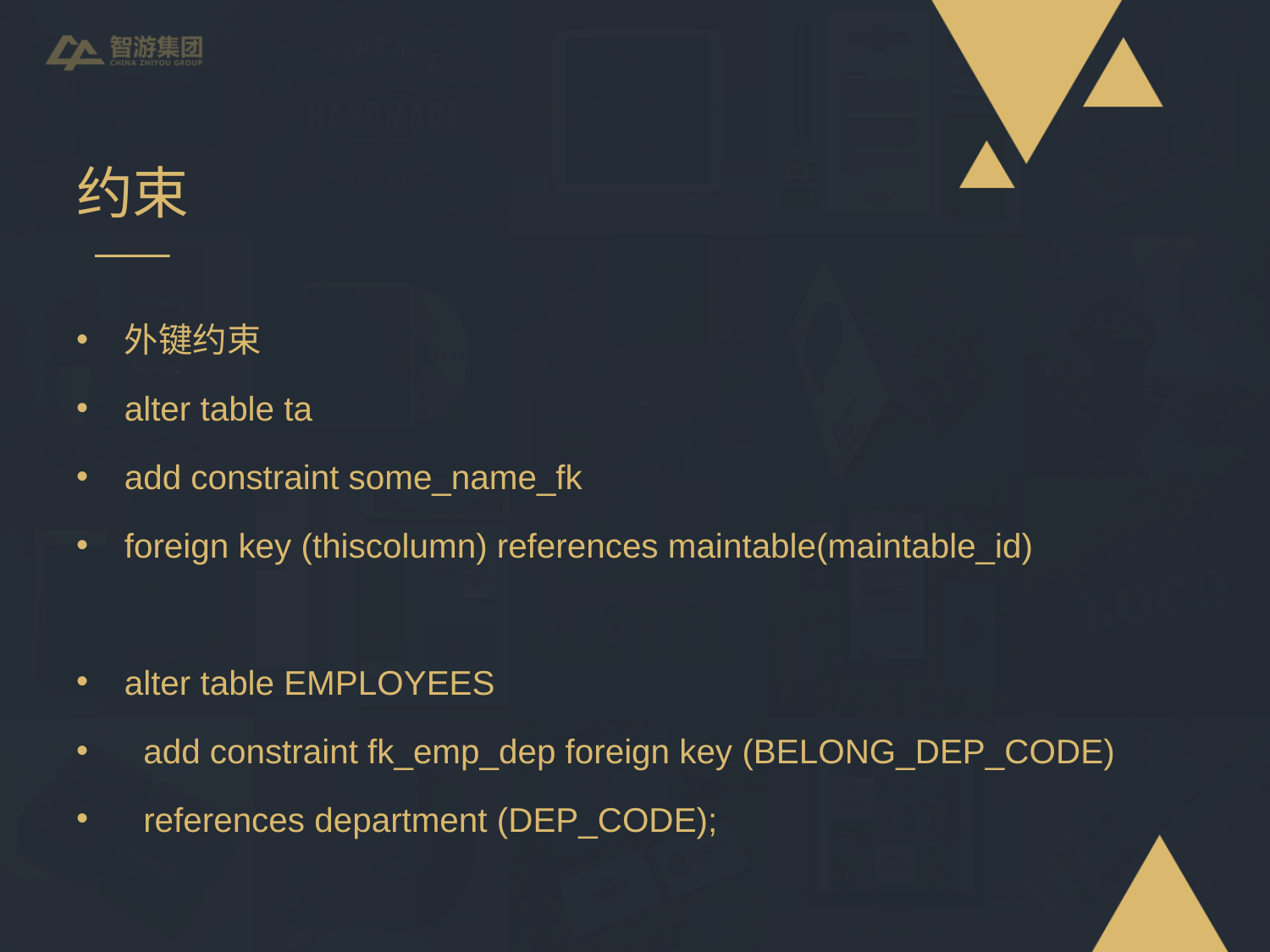

# 约束
外键约束
alter table ta
add constraint some_name_fk
foreign key (thiscolumn) references maintable(maintable_id)

alter table EMPLOYEES
  add constraint fk_emp_dep foreign key (BELONG_DEP_CODE)
  references department (DEP_CODE);